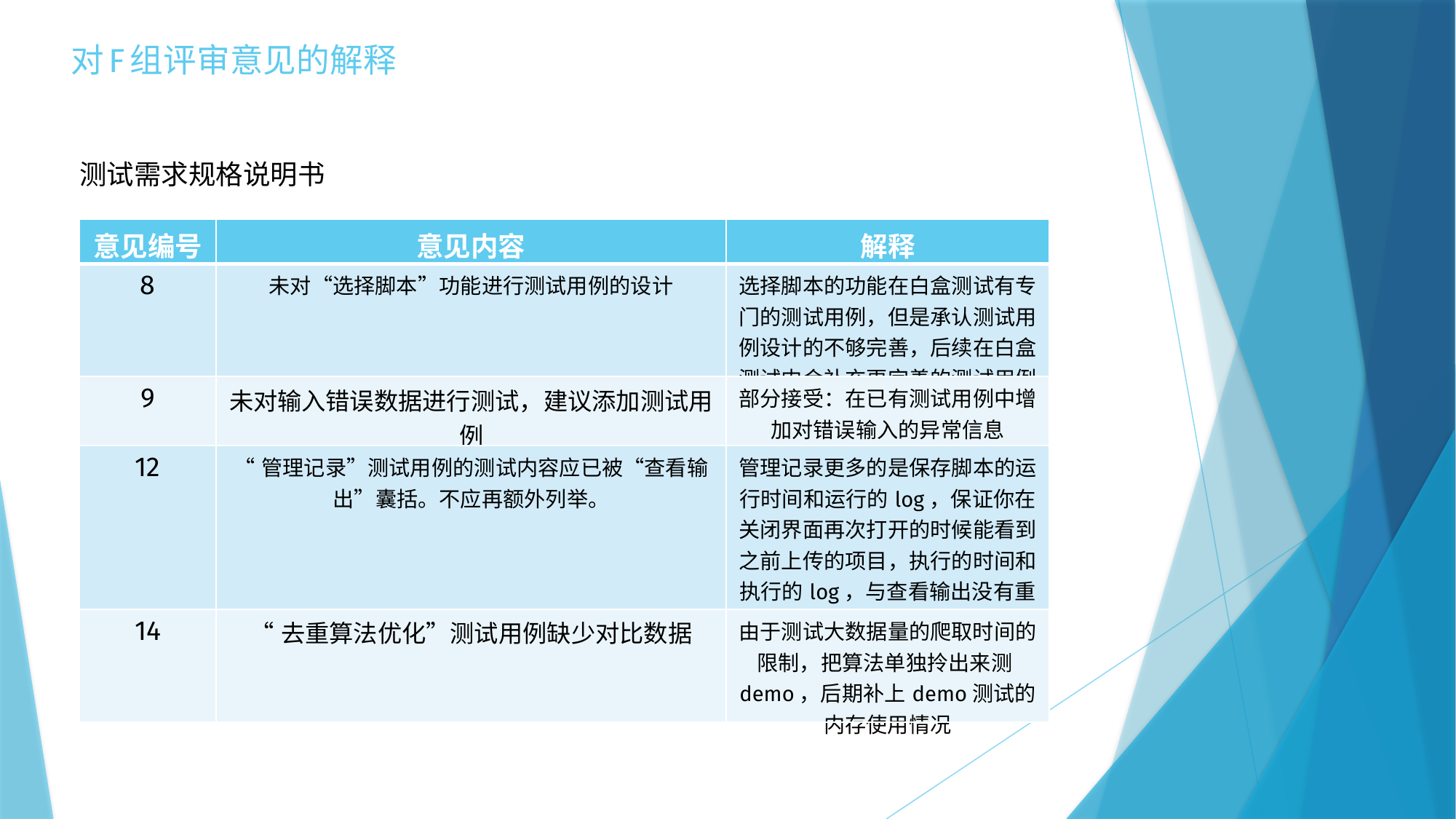

# 对F组评审意见的解释
测试需求规格说明书
| 意见编号 | 意见内容 | 解释 |
| --- | --- | --- |
| 8 | 未对“选择脚本”功能进行测试用例的设计 | 选择脚本的功能在白盒测试有专门的测试用例，但是承认测试用例设计的不够完善，后续在白盒测试内会补充更完善的测试用例 |
| 9 | 未对输入错误数据进行测试，建议添加测试用例 | 部分接受：在已有测试用例中增加对错误输入的异常信息 |
| 12 | “管理记录”测试用例的测试内容应已被“查看输出”囊括。不应再额外列举。 | 管理记录更多的是保存脚本的运行时间和运行的log，保证你在关闭界面再次打开的时候能看到之前上传的项目，执行的时间和执行的log，与查看输出没有重合 |
| 14 | “去重算法优化”测试用例缺少对比数据 | 由于测试大数据量的爬取时间的限制，把算法单独拎出来测demo，后期补上demo测试的内存使用情况 |